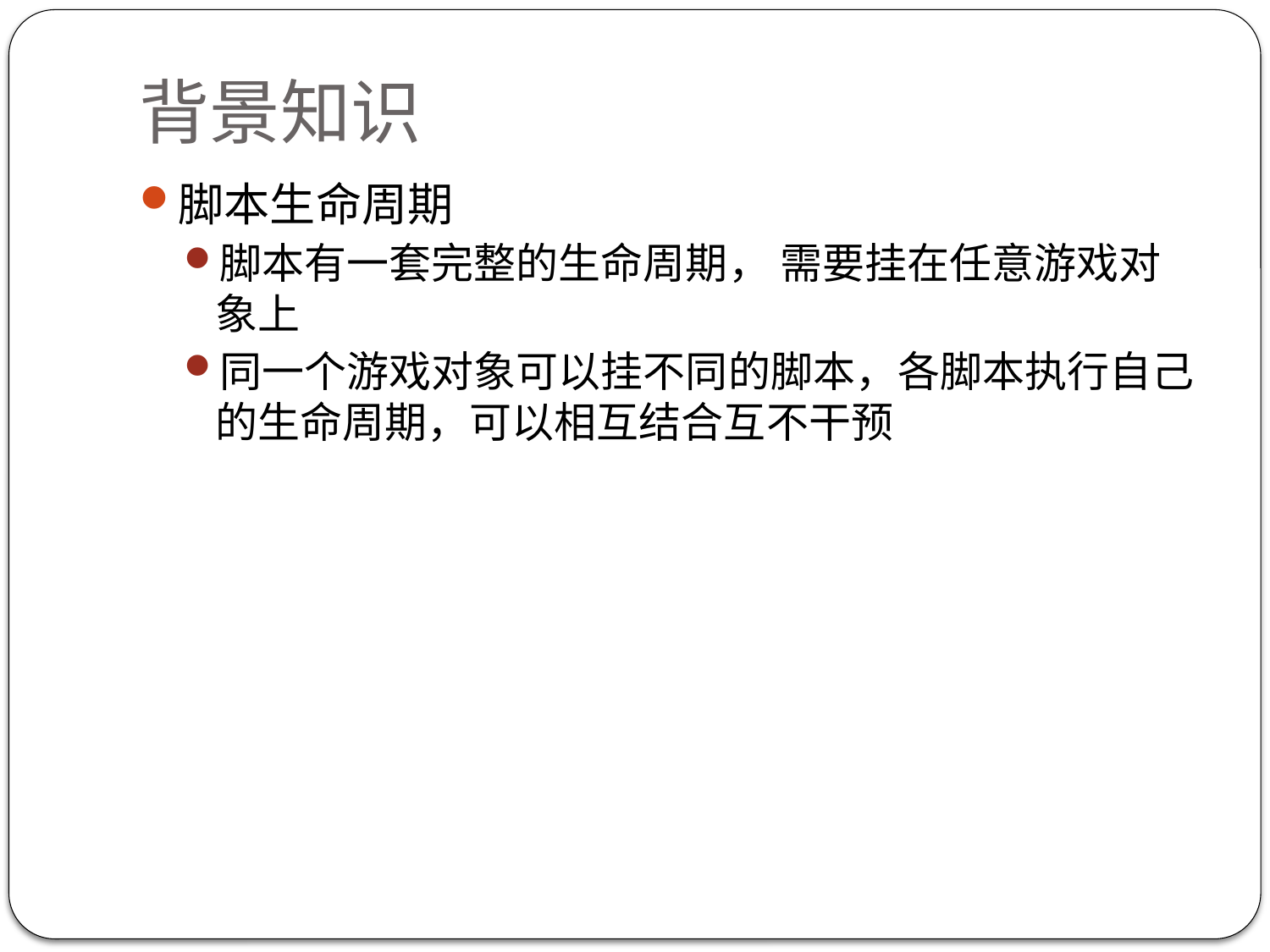

# 背景知识
脚本生命周期
脚本有一套完整的生命周期， 需要挂在任意游戏对象上
同一个游戏对象可以挂不同的脚本，各脚本执行自己的生命周期，可以相互结合互不干预